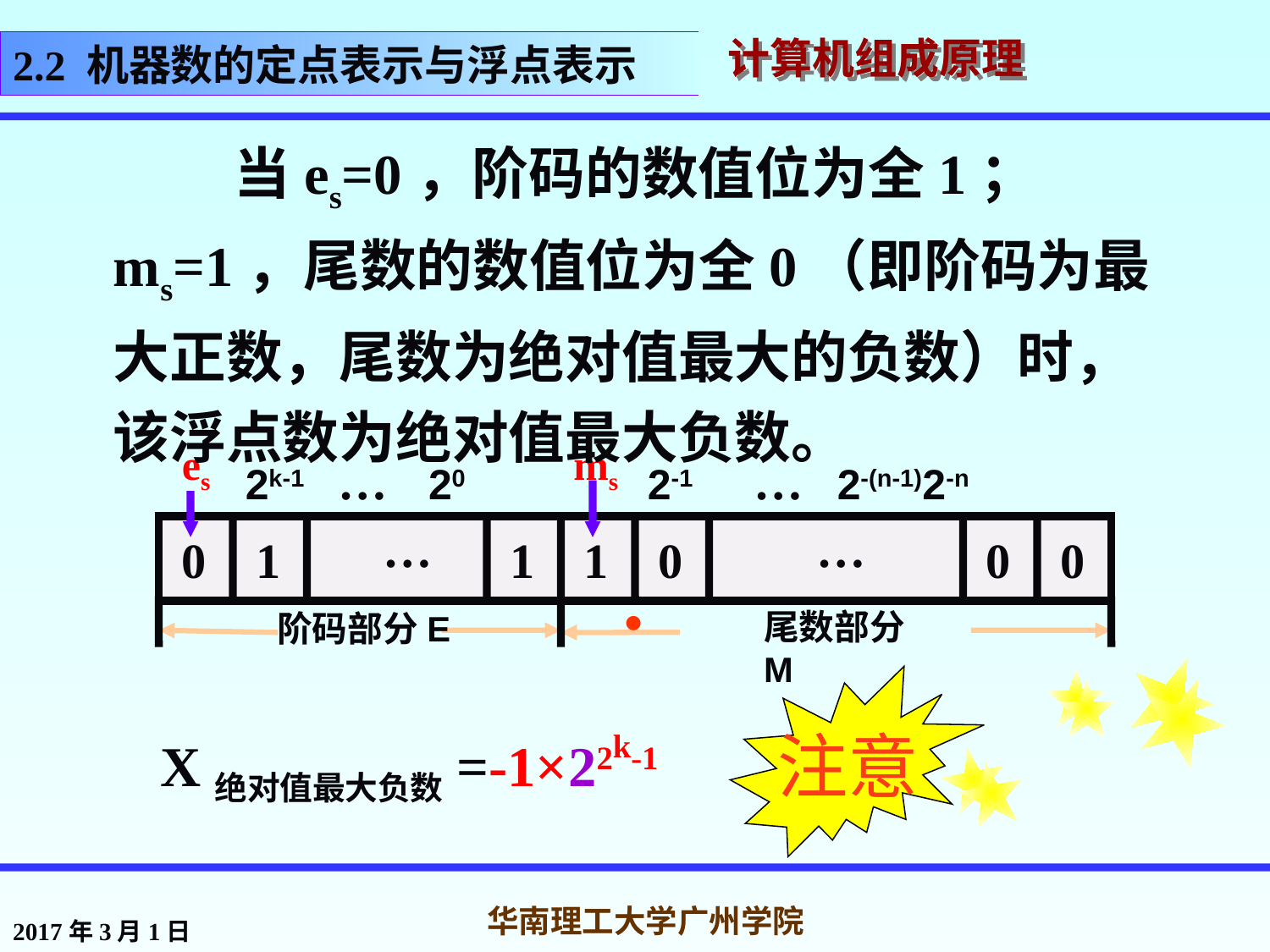

2.2 机器数的定点表示与浮点表示
            当es=0，阶码的数值位为全1；ms=1，尾数的数值位为全0（即阶码为最大正数，尾数为绝对值最大的负数）时，该浮点数为绝对值最大负数。
es
ms
2k-1     …      20
2-1         …     2-(n-1)2-n

•
尾数部分M

阶码部分E

…
…
0
1
1
1
0
0
0
注意
X绝对值最大负数=-1×22k-1
2017年3月1日
华南理工大学广州学院